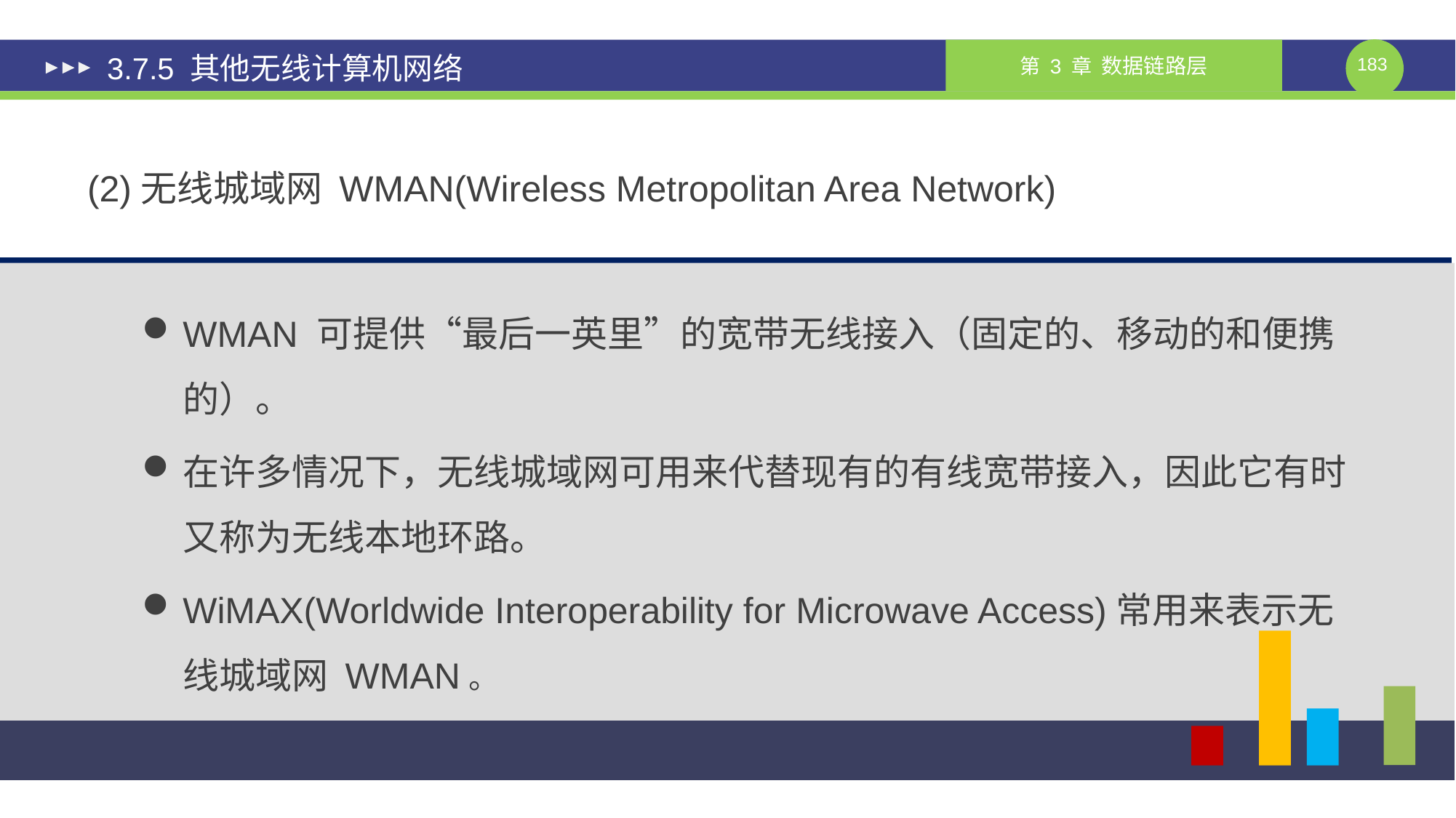

# 3.7.5 其他无线计算机网络
(2)无线城域网 WMAN(Wireless Metropolitan Area Network)

WMAN 可提供“最后一英里”的宽带无线接入（固定的、移动的和便携的）。
在许多情况下，无线城域网可用来代替现有的有线宽带接入，因此它有时又称为无线本地环路。
WiMAX(Worldwide Interoperability for Microwave Access)常用来表示无线城域网 WMAN。

课件制作人：谢钧 谢希仁